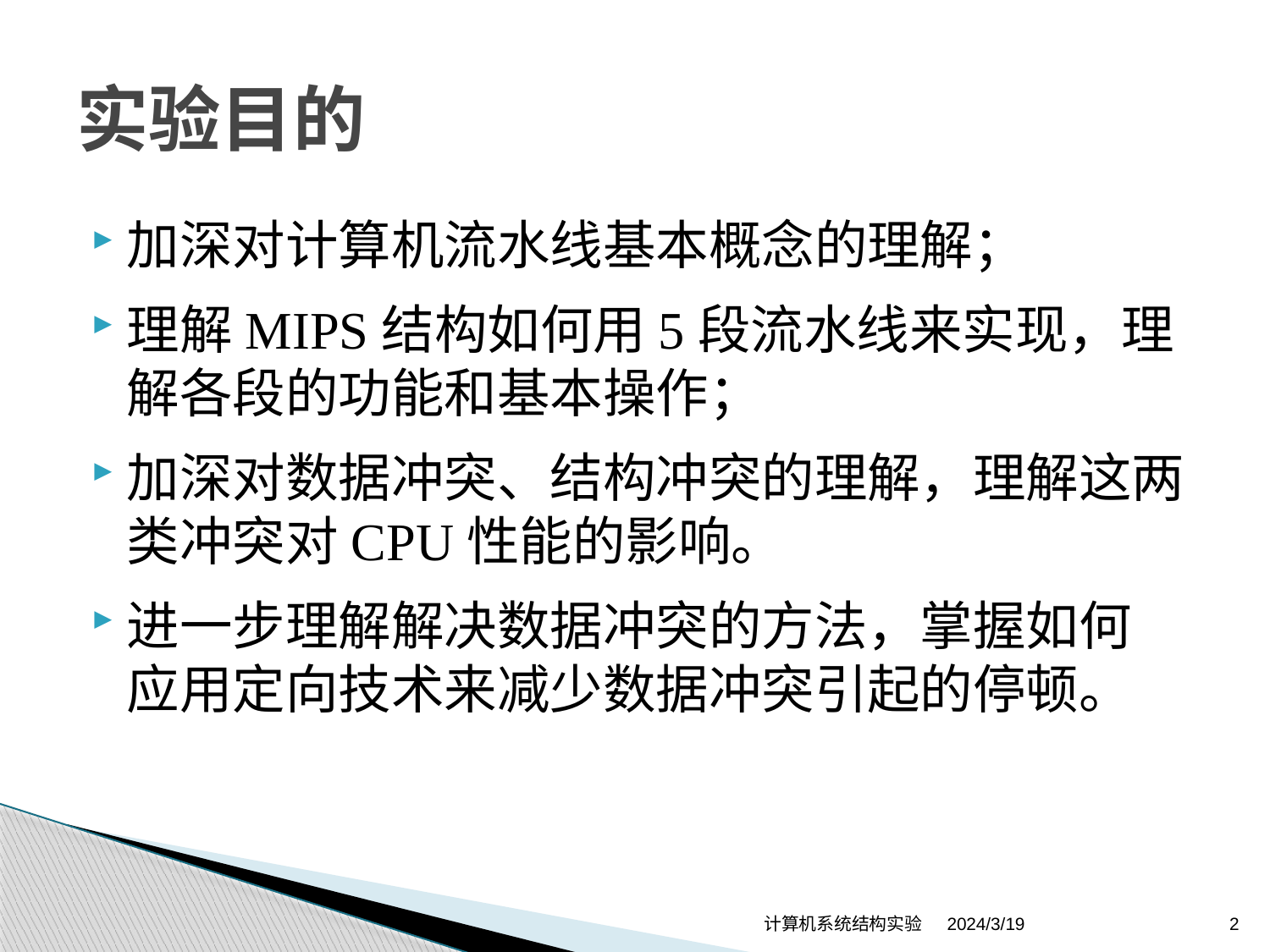

# 实验目的
加深对计算机流水线基本概念的理解；
理解MIPS结构如何用5段流水线来实现，理解各段的功能和基本操作；
加深对数据冲突、结构冲突的理解，理解这两类冲突对CPU性能的影响。
进一步理解解决数据冲突的方法，掌握如何 应用定向技术来减少数据冲突引起的停顿。
计算机系统结构实验
2024/3/19
2